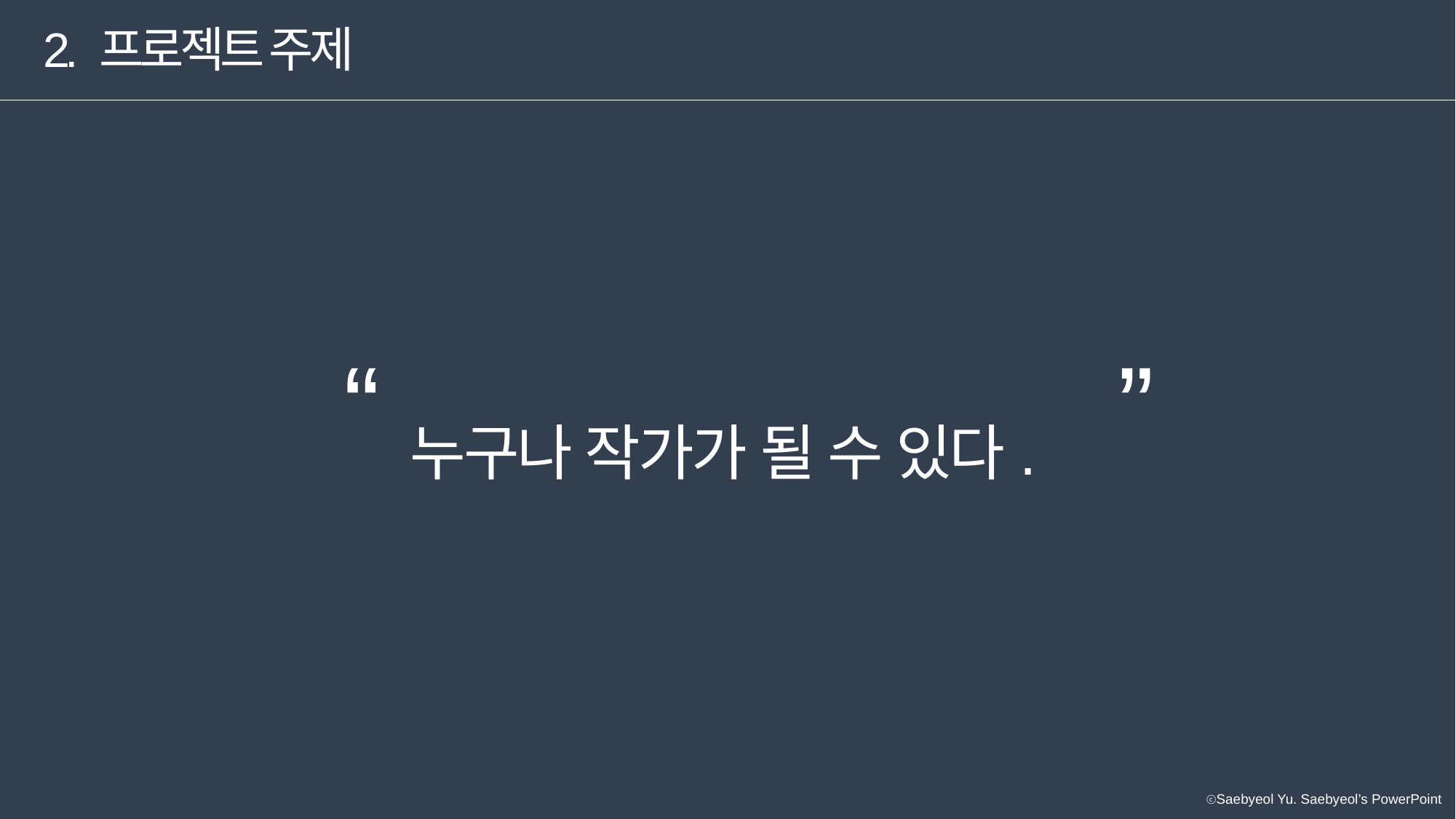

2. 프로젝트 주제
“
”
누구나 작가가 될 수 있다.